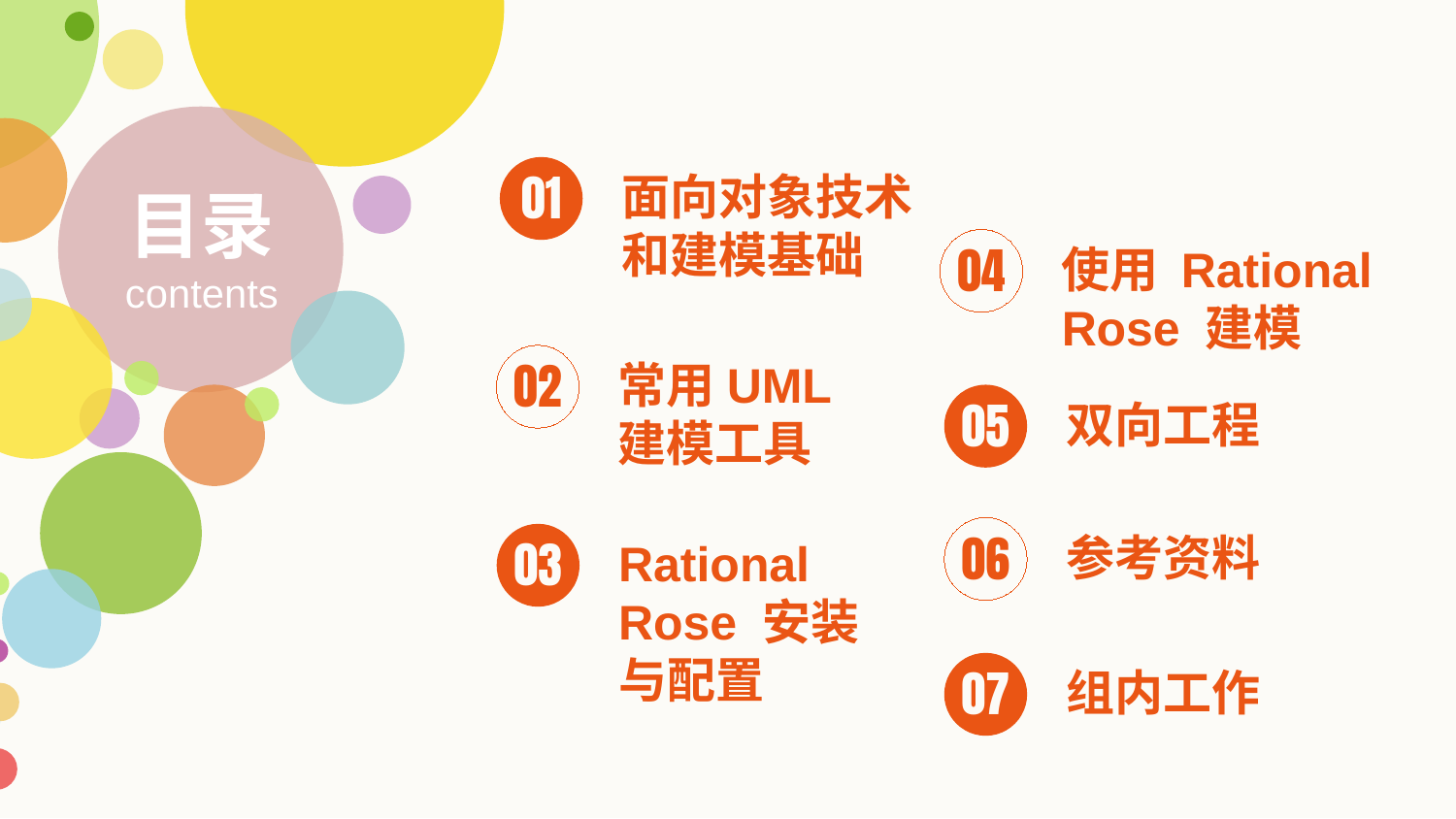

面向对象技术和建模基础
01

目录
contents

使用 Rational Rose 建模
04

常用UML建模工具
02

双向工程
05

参考资料
06
Rational Rose 安装与配置
03

组内工作
07